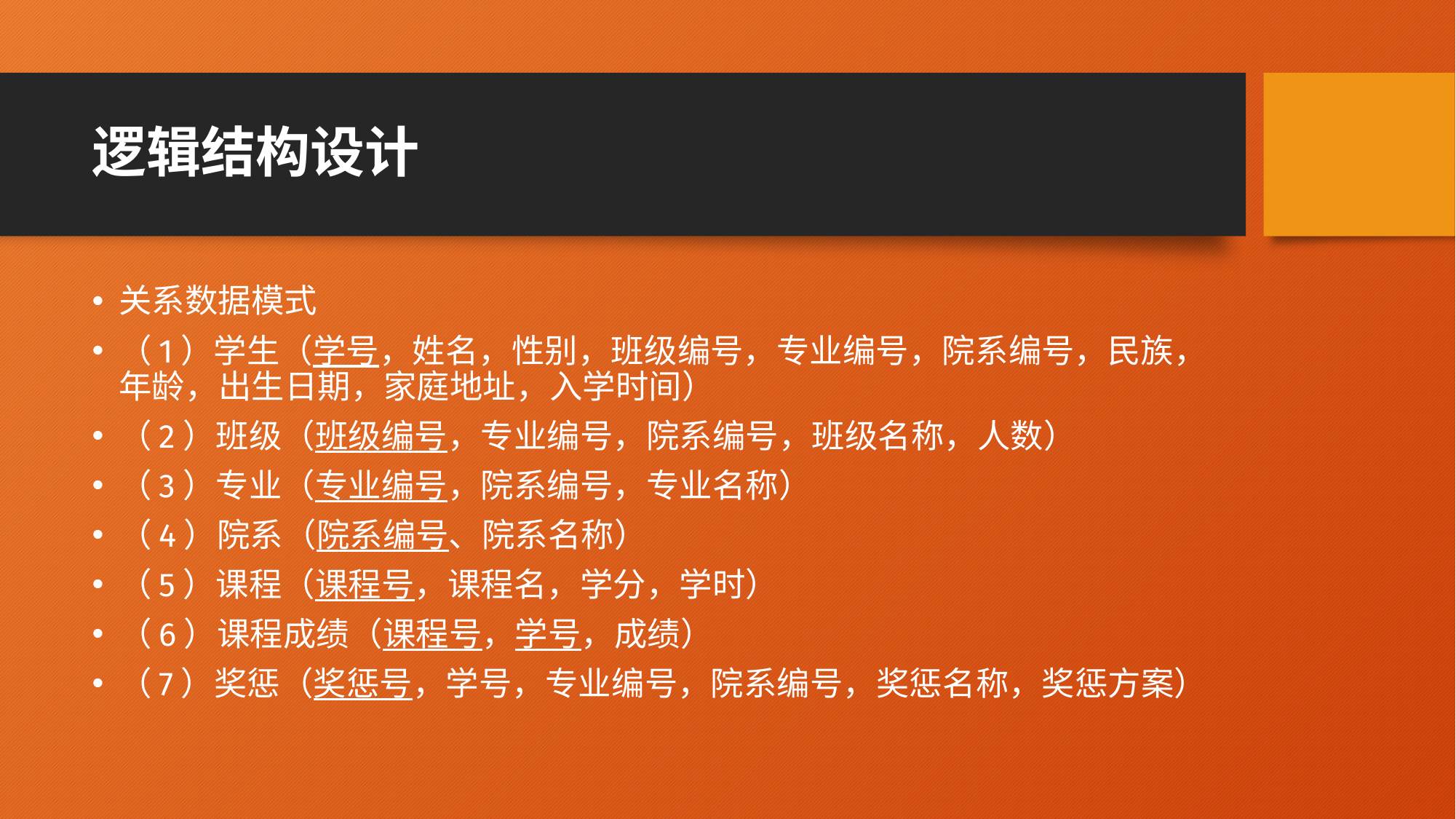

# 逻辑结构设计
关系数据模式
（1）学生（学号，姓名，性别，班级编号，专业编号，院系编号，民族，年龄，出生日期，家庭地址，入学时间）
（2）班级（班级编号，专业编号，院系编号，班级名称，人数）
（3）专业（专业编号，院系编号，专业名称）
（4）院系（院系编号、院系名称）
（5）课程（课程号，课程名，学分，学时）
（6）课程成绩（课程号，学号，成绩）
（7）奖惩（奖惩号，学号，专业编号，院系编号，奖惩名称，奖惩方案）